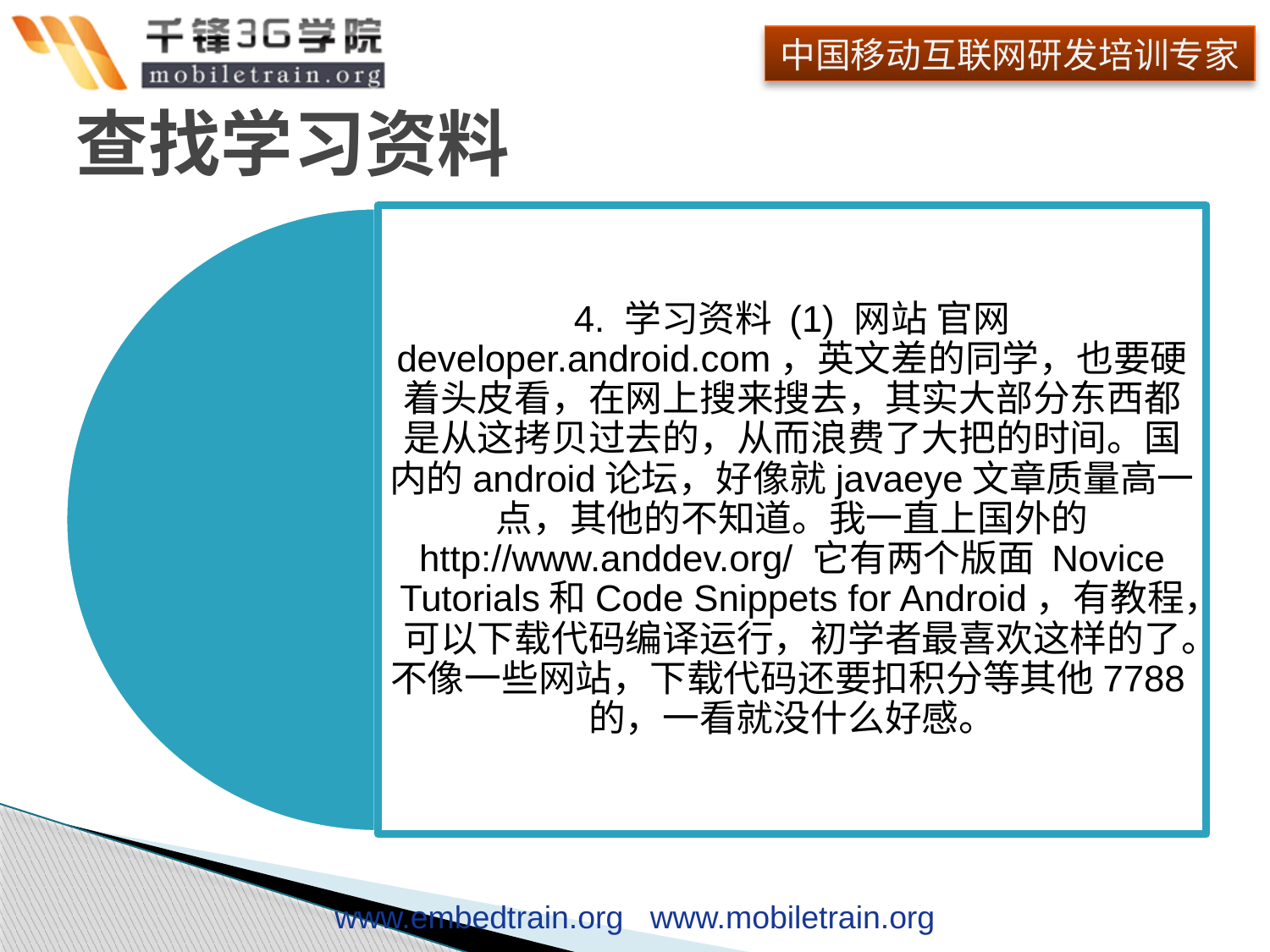

# 查找学习资料
4. 学习资料 (1) 网站 官网 developer.android.com，英文差的同学，也要硬着头皮看，在网上搜来搜去，其实大部分东西都是从这拷贝过去的，从而浪费了大把的时间。国内的android论坛，好像就javaeye文章质量高一点，其他的不知道。我一直上国外的 http://www.anddev.org/ 它有两个版面 Novice Tutorials和Code Snippets for Android，有教程，可以下载代码编译运行，初学者最喜欢这样的了。不像一些网站，下载代码还要扣积分等其他7788的，一看就没什么好感。